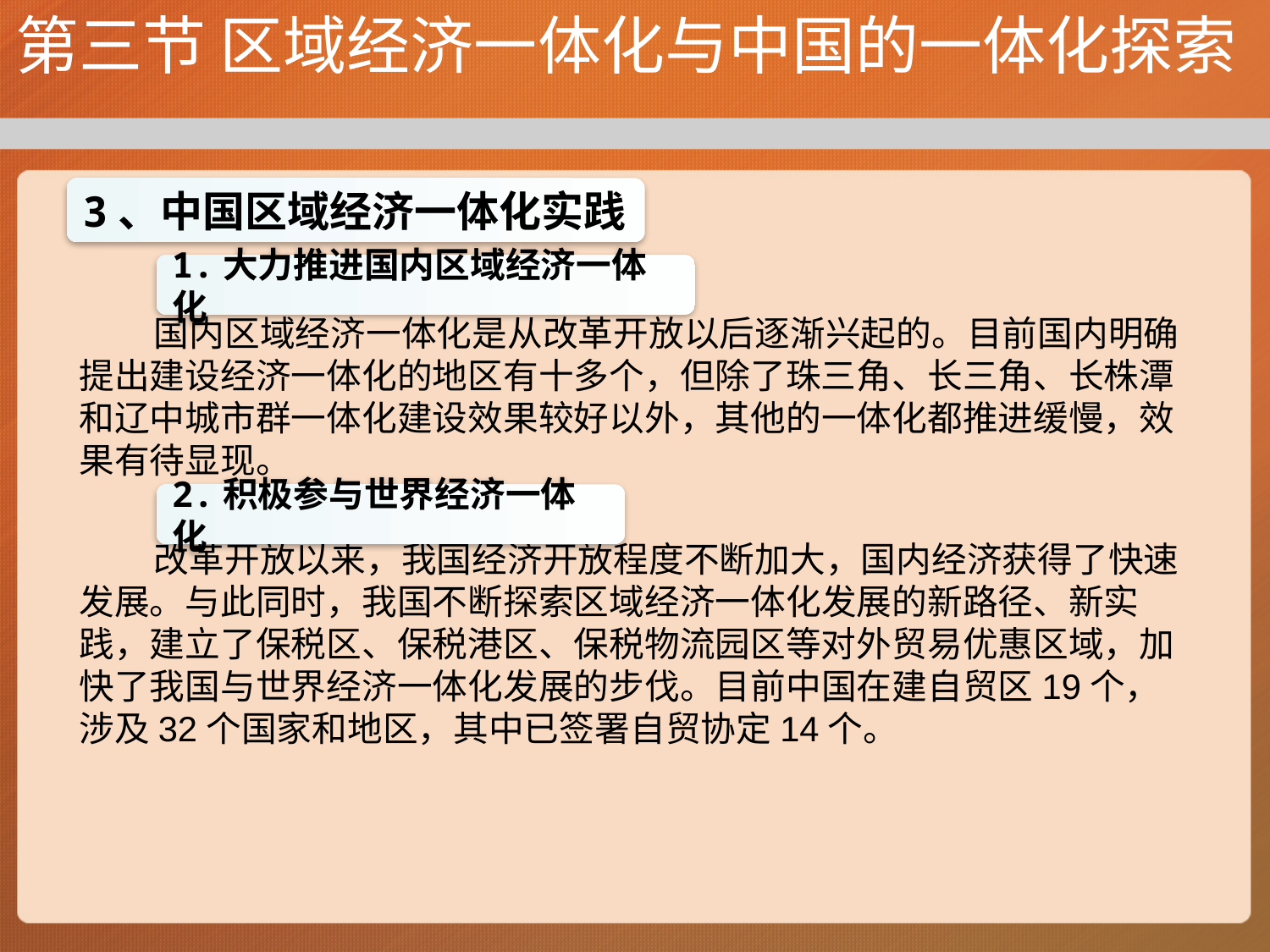

# 第三节 区域经济一体化与中国的一体化探索
3、中国区域经济一体化实践

国内区域经济一体化是从改革开放以后逐渐兴起的。目前国内明确提出建设经济一体化的地区有十多个，但除了珠三角、长三角、长株潭和辽中城市群一体化建设效果较好以外，其他的一体化都推进缓慢，效果有待显现。

改革开放以来，我国经济开放程度不断加大，国内经济获得了快速发展。与此同时，我国不断探索区域经济一体化发展的新路径、新实践，建立了保税区、保税港区、保税物流园区等对外贸易优惠区域，加快了我国与世界经济一体化发展的步伐。目前中国在建自贸区19个，涉及32个国家和地区，其中已签署自贸协定14个。

1.大力推进国内区域经济一体化
2.积极参与世界经济一体化